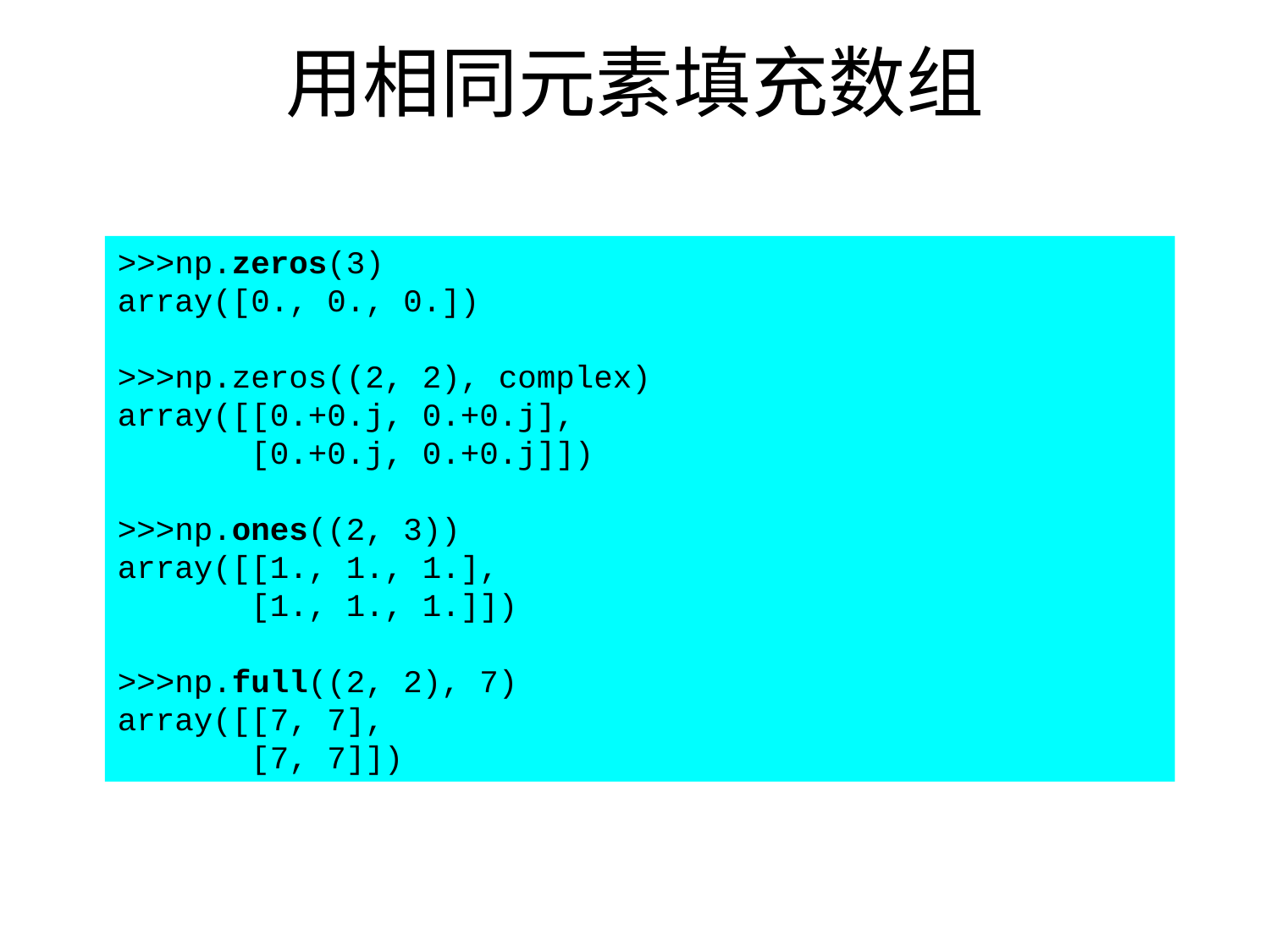

# 用相同元素填充数组
>>>np.zeros(3)
array([0., 0., 0.])

>>>np.zeros((2, 2), complex)
array([[0.+0.j, 0.+0.j],
       [0.+0.j, 0.+0.j]])

>>>np.ones((2, 3))
array([[1., 1., 1.],
       [1., 1., 1.]])

>>>np.full((2, 2), 7)
array([[7, 7],
       [7, 7]])